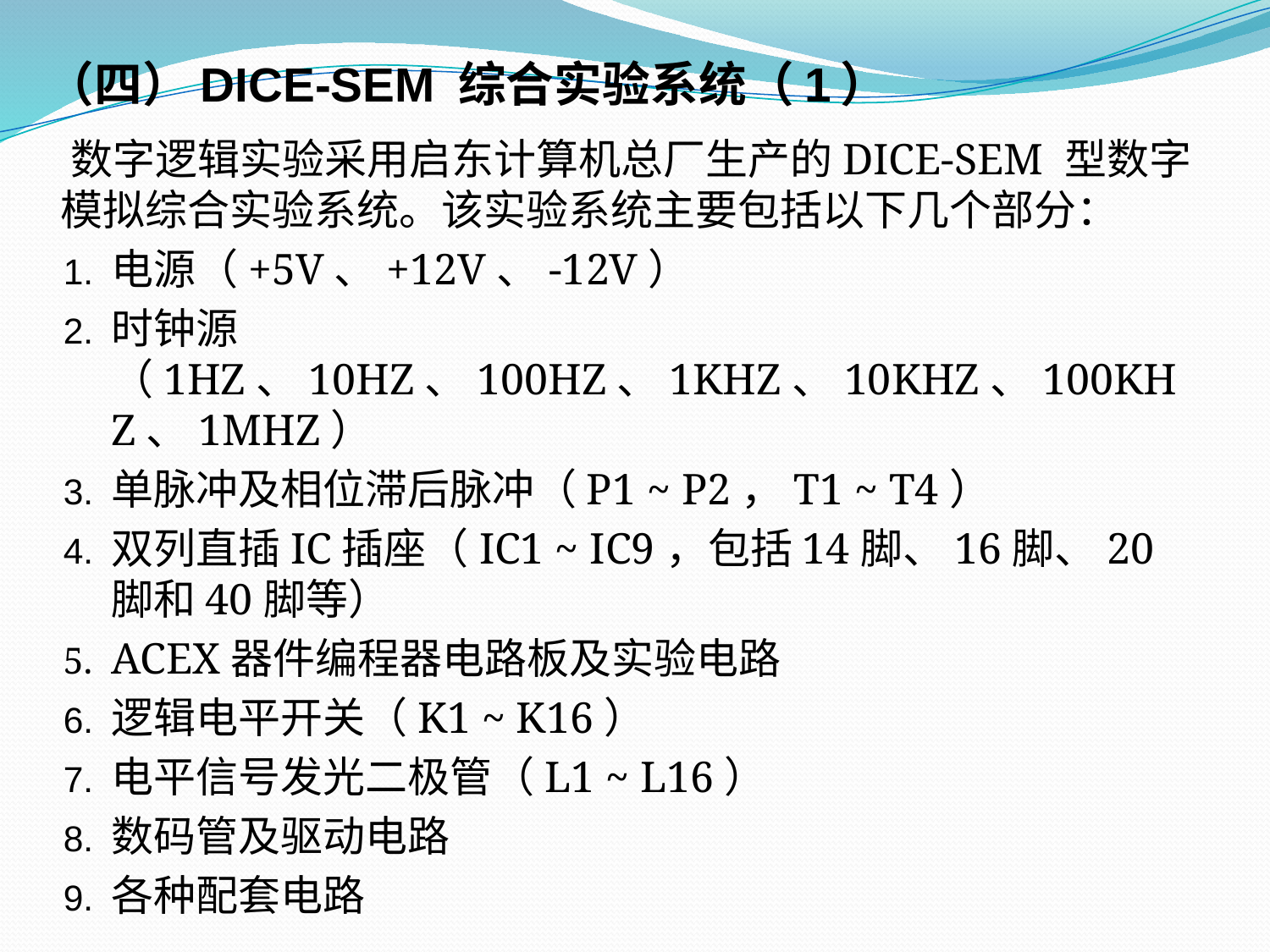

# （四）DICE-SEM 综合实验系统（1）
       数字逻辑实验采用启东计算机总厂生产的DICE-SEM 型数字模拟综合实验系统。该实验系统主要包括以下几个部分：
电源（+5V、+12V、-12V）
时钟源（1HZ、10HZ、100HZ、1KHZ、10KHZ、100KHZ、1MHZ）
单脉冲及相位滞后脉冲（P1 ~ P2，T1 ~ T4）
双列直插IC插座（IC1 ~ IC9，包括14脚、16脚、20脚和40脚等）
ACEX器件编程器电路板及实验电路
逻辑电平开关（K1 ~ K16）
电平信号发光二极管（L1 ~ L16）
数码管及驱动电路
各种配套电路